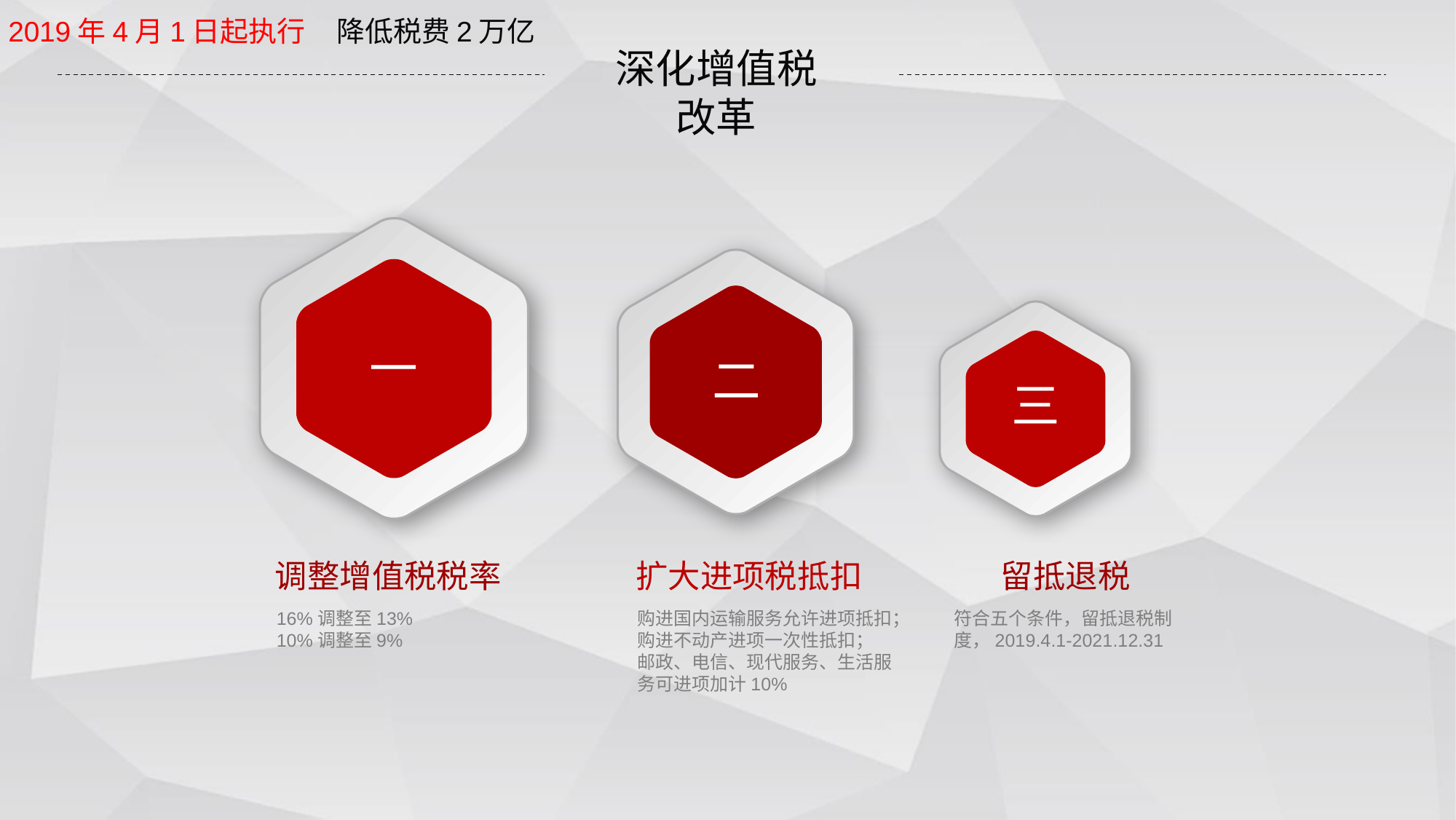

2019年4月1日起执行     降低税费2万亿
深化增值税改革

一

二

三
调整增值税税率
16%调整至13%
10%调整至9%

扩大进项税抵扣
购进国内运输服务允许进项抵扣；
购进不动产进项一次性抵扣；
邮政、电信、现代服务、生活服务可进项加计10%
留抵退税
符合五个条件，留抵退税制度，2019.4.1-2021.12.31